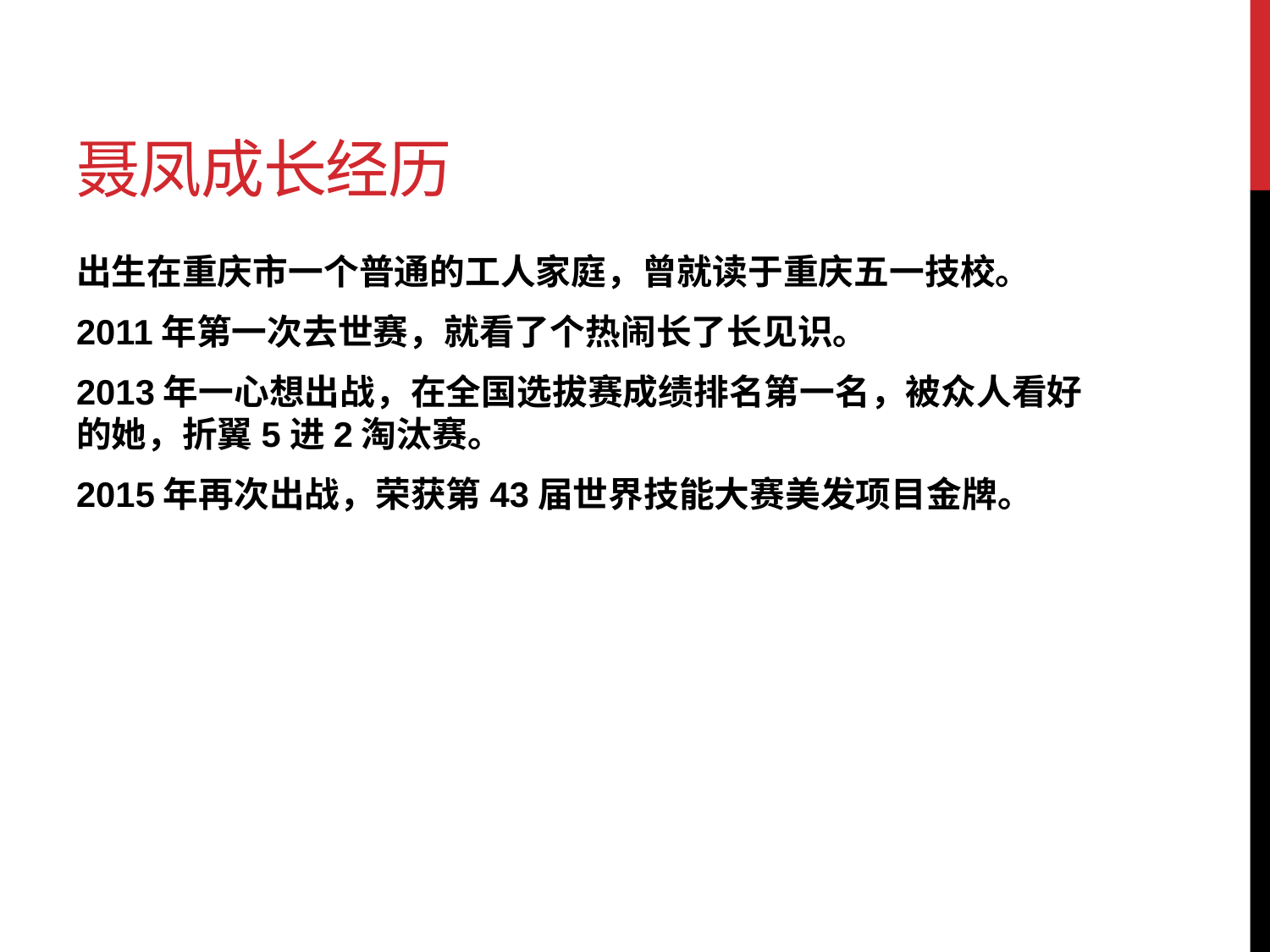

# 聂凤成长经历
出生在重庆市一个普通的工人家庭，曾就读于重庆五一技校。
2011年第一次去世赛，就看了个热闹长了长见识。
2013年一心想出战，在全国选拔赛成绩排名第一名，被众人看好的她，折翼5进2淘汰赛。
2015年再次出战，荣获第43届世界技能大赛美发项目金牌。